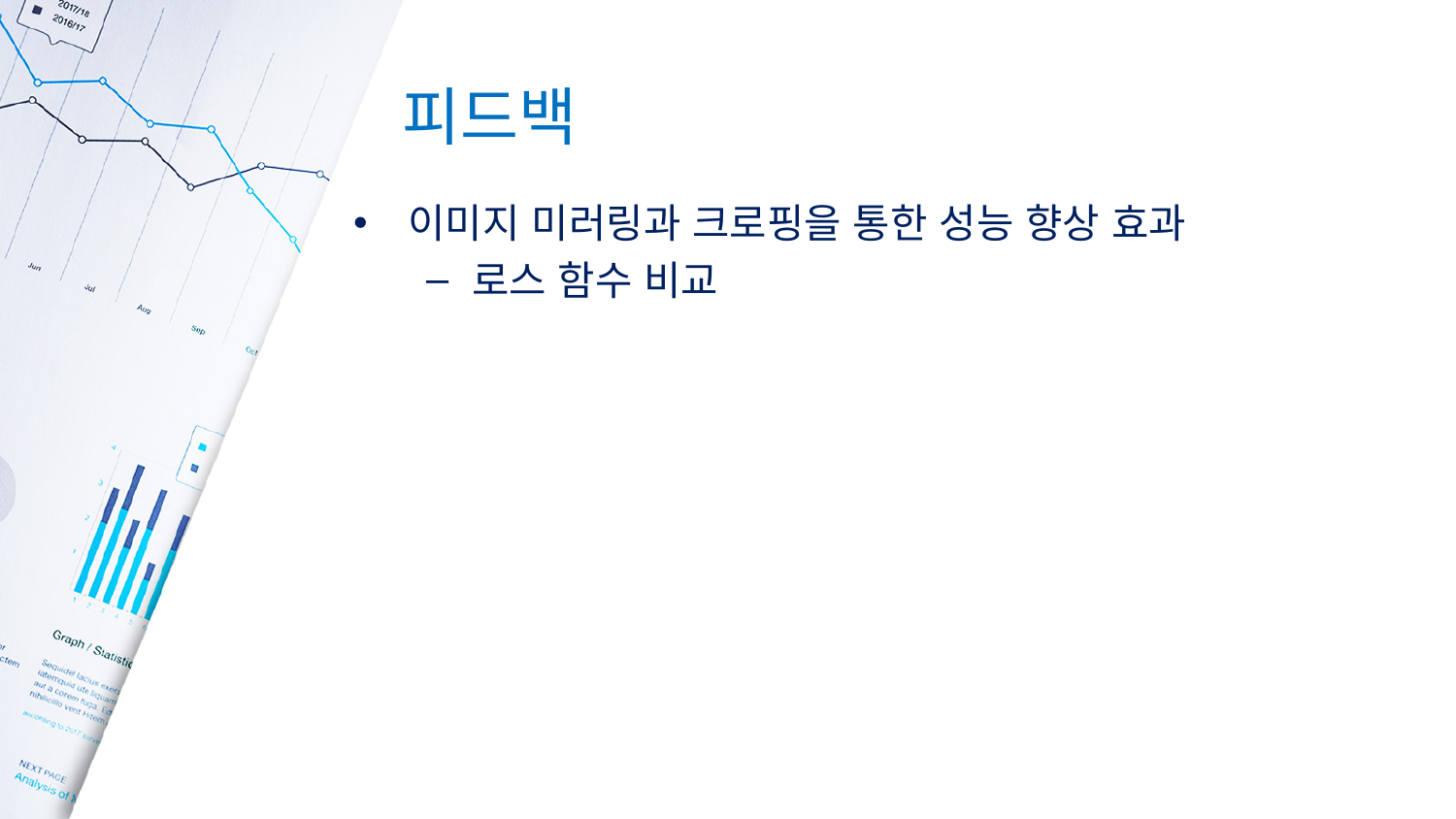

# 피드백
이미지 미러링과 크로핑을 통한 성능 향상 효과
로스 함수 비교